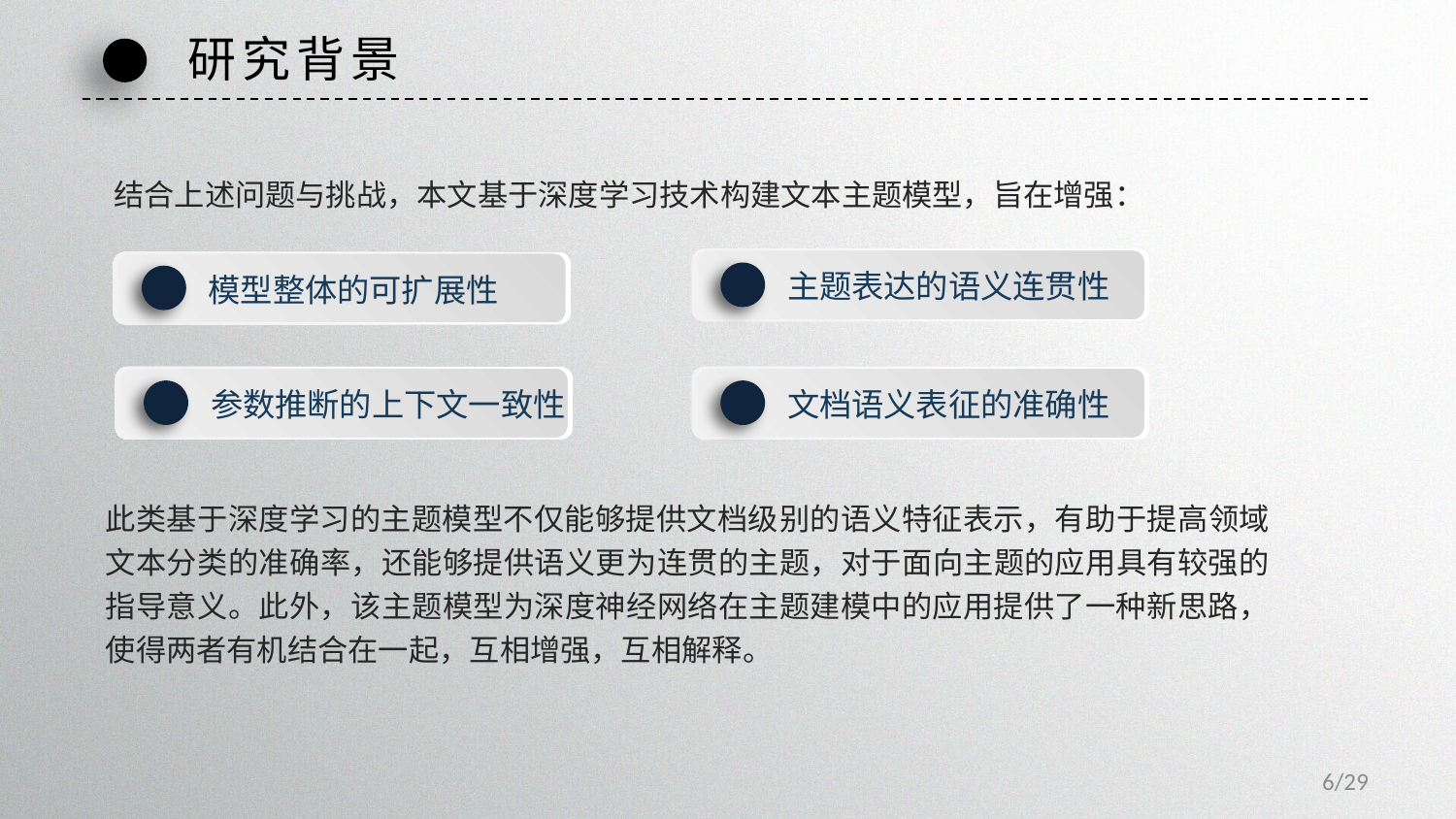

研究背景

结合上述问题与挑战，本文基于深度学习技术构建文本主题模型，旨在增强：

主题表达的语义连贯性
模型整体的可扩展性

参数推断的上下文一致性
文档语义表征的准确性

此类基于深度学习的主题模型不仅能够提供文档级别的语义特征表示，有助于提高领域文本分类的准确率，还能够提供语义更为连贯的主题，对于面向主题的应用具有较强的指导意义。此外，该主题模型为深度神经网络在主题建模中的应用提供了一种新思路，使得两者有机结合在一起，互相增强，互相解释。
6